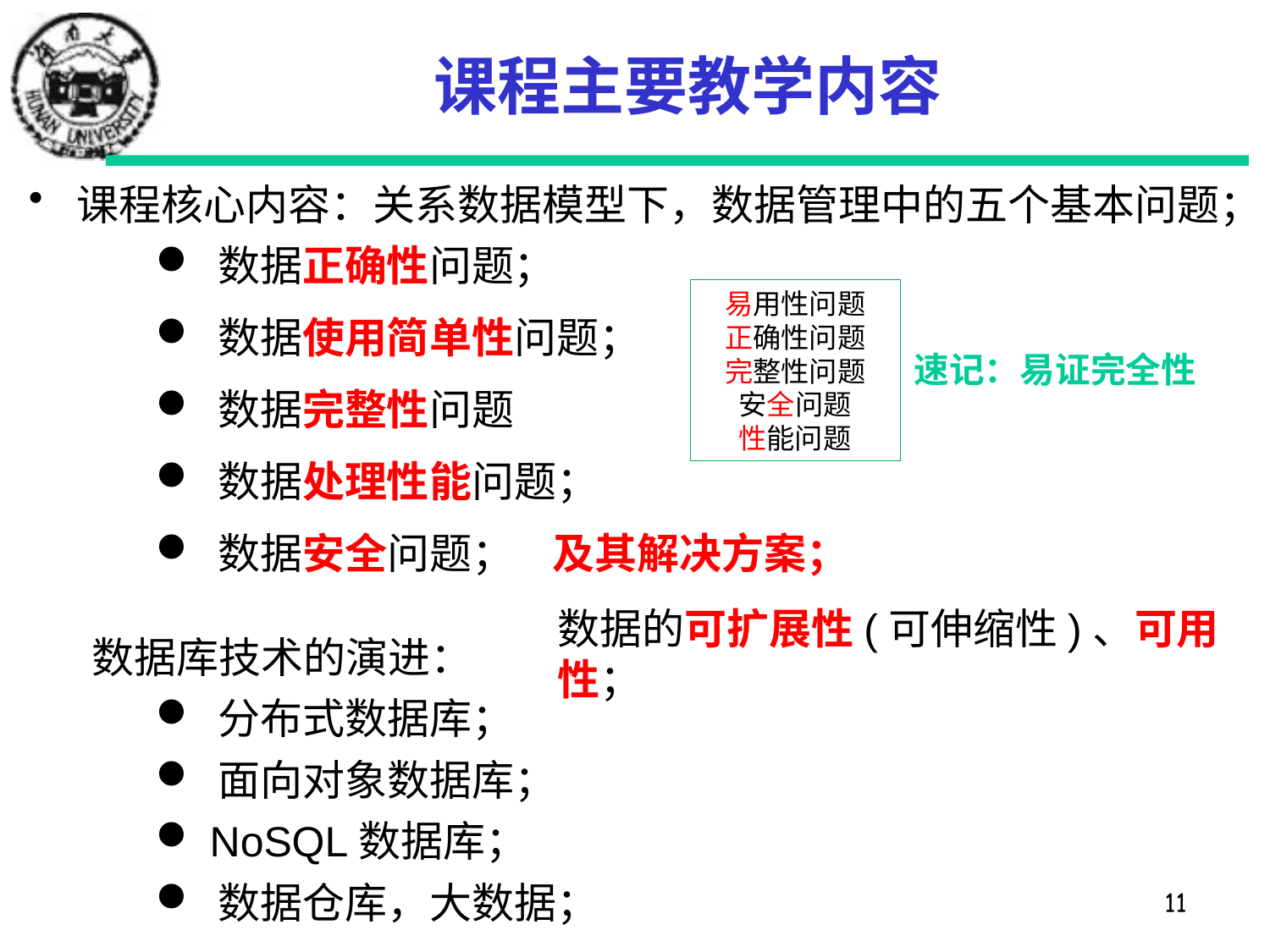

# 课程主要教学内容
课程核心内容：关系数据模型下，数据管理中的五个基本问题；
 数据正确性问题；
 数据使用简单性问题；
 数据完整性问题
 数据处理性能问题；
 数据安全问题；    及其解决方案；

数据库技术的演进：
 分布式数据库；
 面向对象数据库；
 NoSQL数据库；
 数据仓库，大数据；
易用性问题
正确性问题
完整性问题
安全问题
性能问题
速记：易证完全性
数据的可扩展性(可伸缩性)、可用性；
11